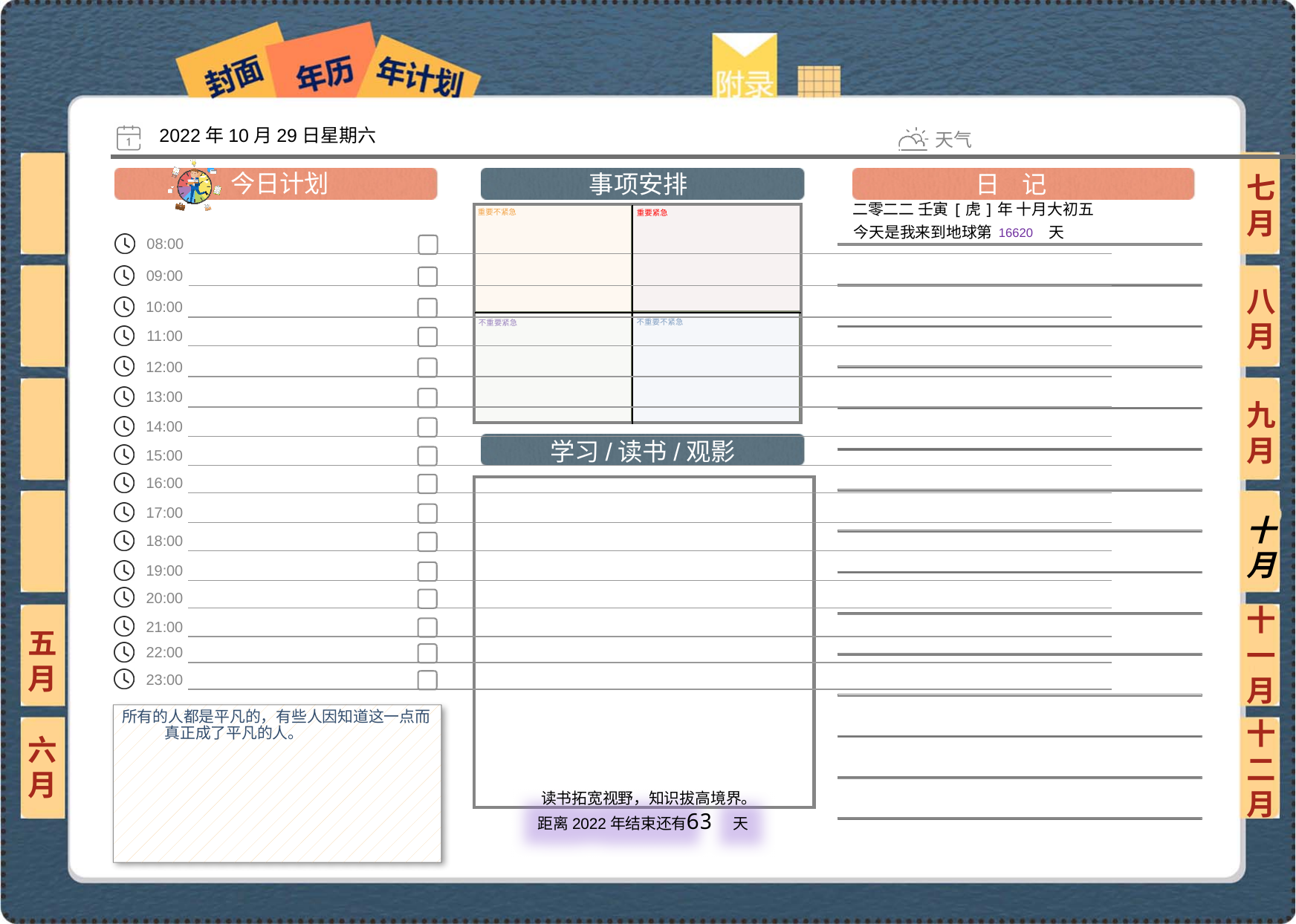

2022年10月29日星期六
七月
二零二二 壬寅[虎]年 十月大初五
16620
八月
九月
十月
十一月
五月
所有的人都是平凡的，有些人因知道这一点而真正成了平凡的人。

六月
十二月
63
 读书拓宽视野，知识拔高境界。